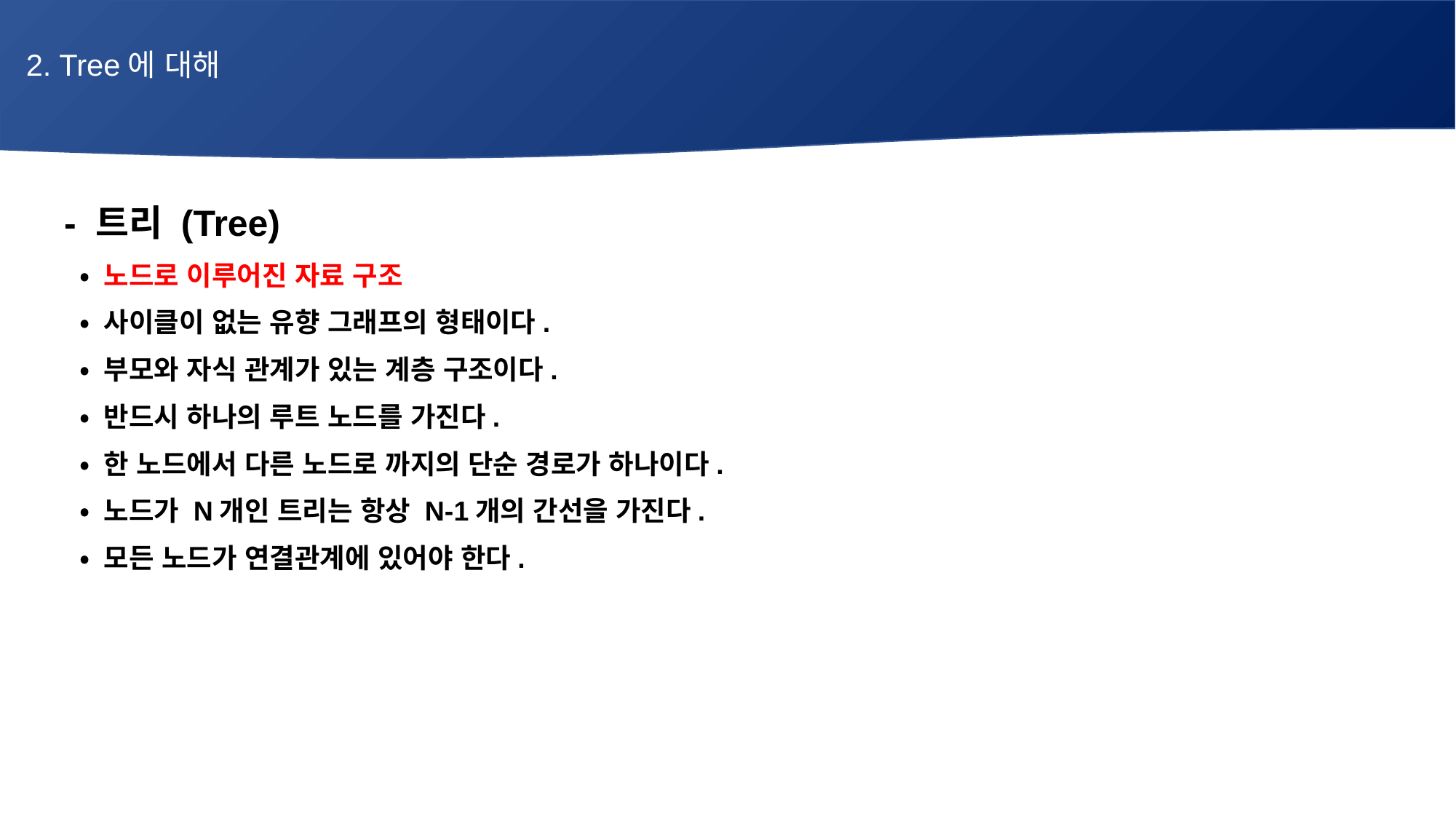

2. Tree에 대해
# 매주 1 과제 LV2
- 트리 (Tree)
  • 노드로 이루어진 자료 구조
  • 사이클이 없는 유향 그래프의 형태이다.
  • 부모와 자식 관계가 있는 계층 구조이다.
  • 반드시 하나의 루트 노드를 가진다.
  • 한 노드에서 다른 노드로 까지의 단순 경로가 하나이다.
  • 노드가 N개인 트리는 항상 N-1개의 간선을 가진다.
  • 모든 노드가 연결관계에 있어야 한다.